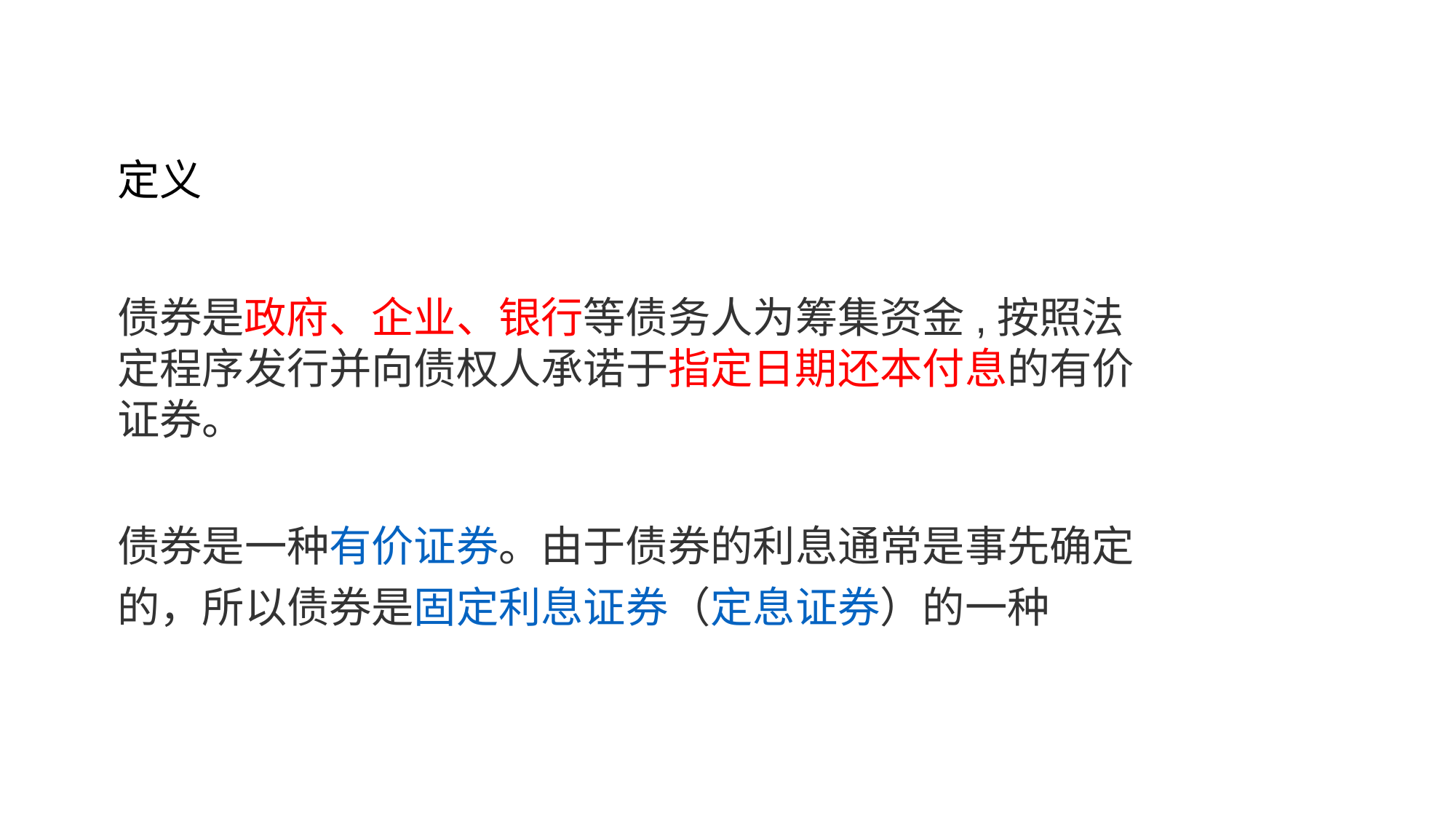

定义
债券是政府、企业、银行等债务人为筹集资金,按照法定程序发行并向债权人承诺于指定日期还本付息的有价证券。
债券是一种有价证券。由于债券的利息通常是事先确定的，所以债券是固定利息证券（定息证券）的一种